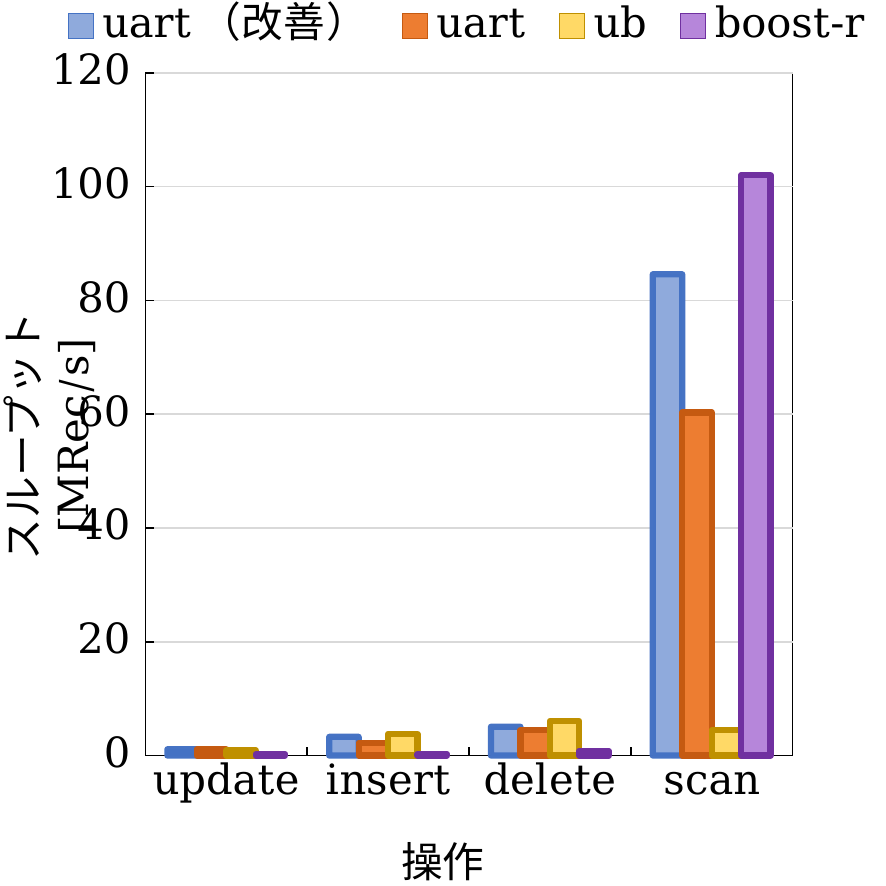

### Chart

| Category | uart（改善） | uart | ub | boost-r |
|---|---|---|---|---|
| update | 1.11 | 1.12 | 0.898387 | 0.234719 |
| insert | 3.29 | 2.25 | 3.8 | 0.266985 |
| delete | 5.06 | 4.47 | 6.06 | 0.787717 |
| scan | 84.6 | 60.3 | 4.51 | 102.0 |
スループット [MRec/s]
操作